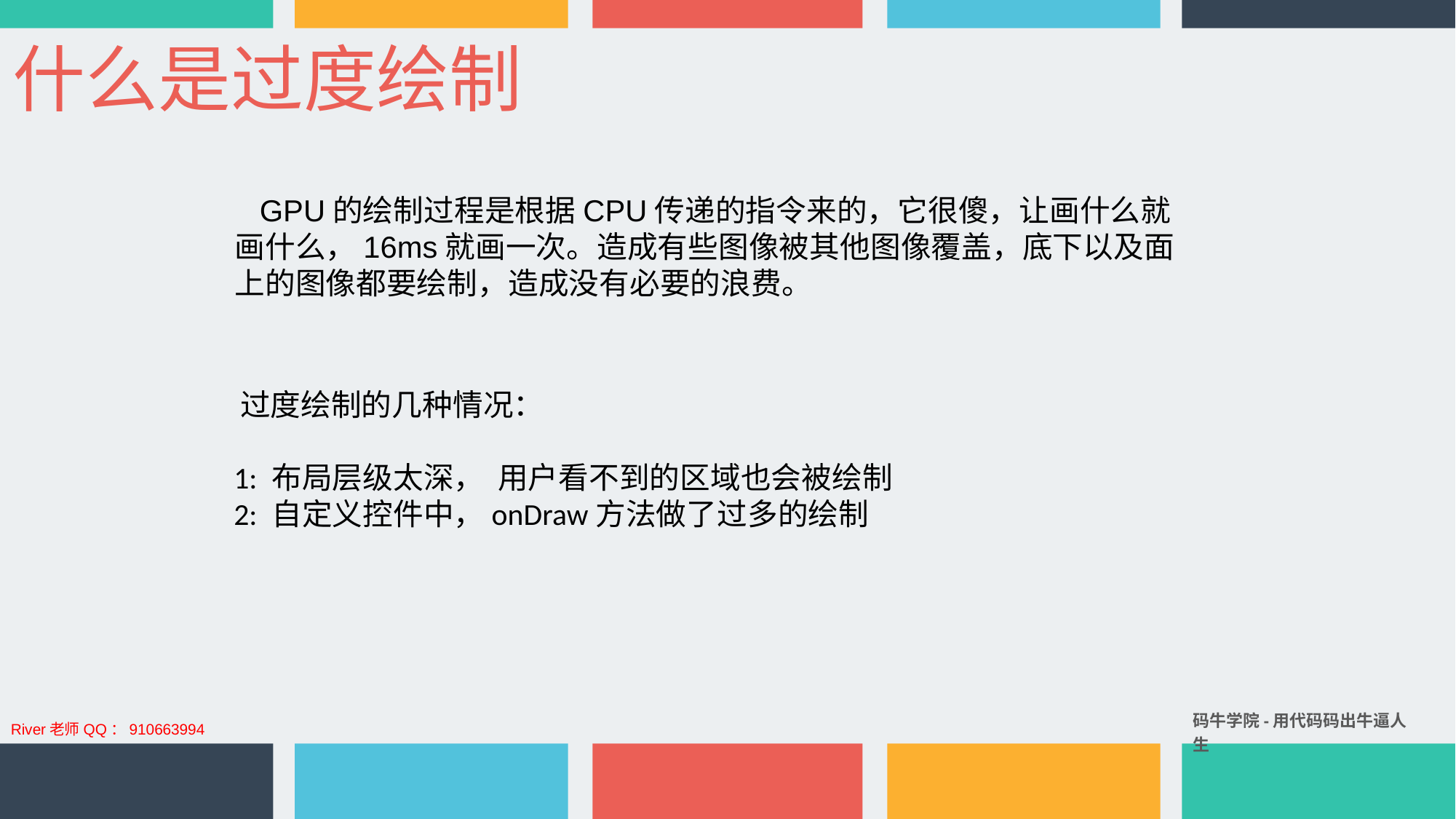

什么是过度绘制
   GPU的绘制过程是根据CPU传递的指令来的，它很傻，让画什么就画什么，16ms就画一次。造成有些图像被其他图像覆盖，底下以及面上的图像都要绘制，造成没有必要的浪费。
     过度绘制的几种情况：

     1: 布局层级太深，  用户看不到的区域也会被绘制
     2: 自定义控件中，onDraw方法做了过多的绘制

码牛学院-用代码码出牛逼人生
River老师QQ：910663994